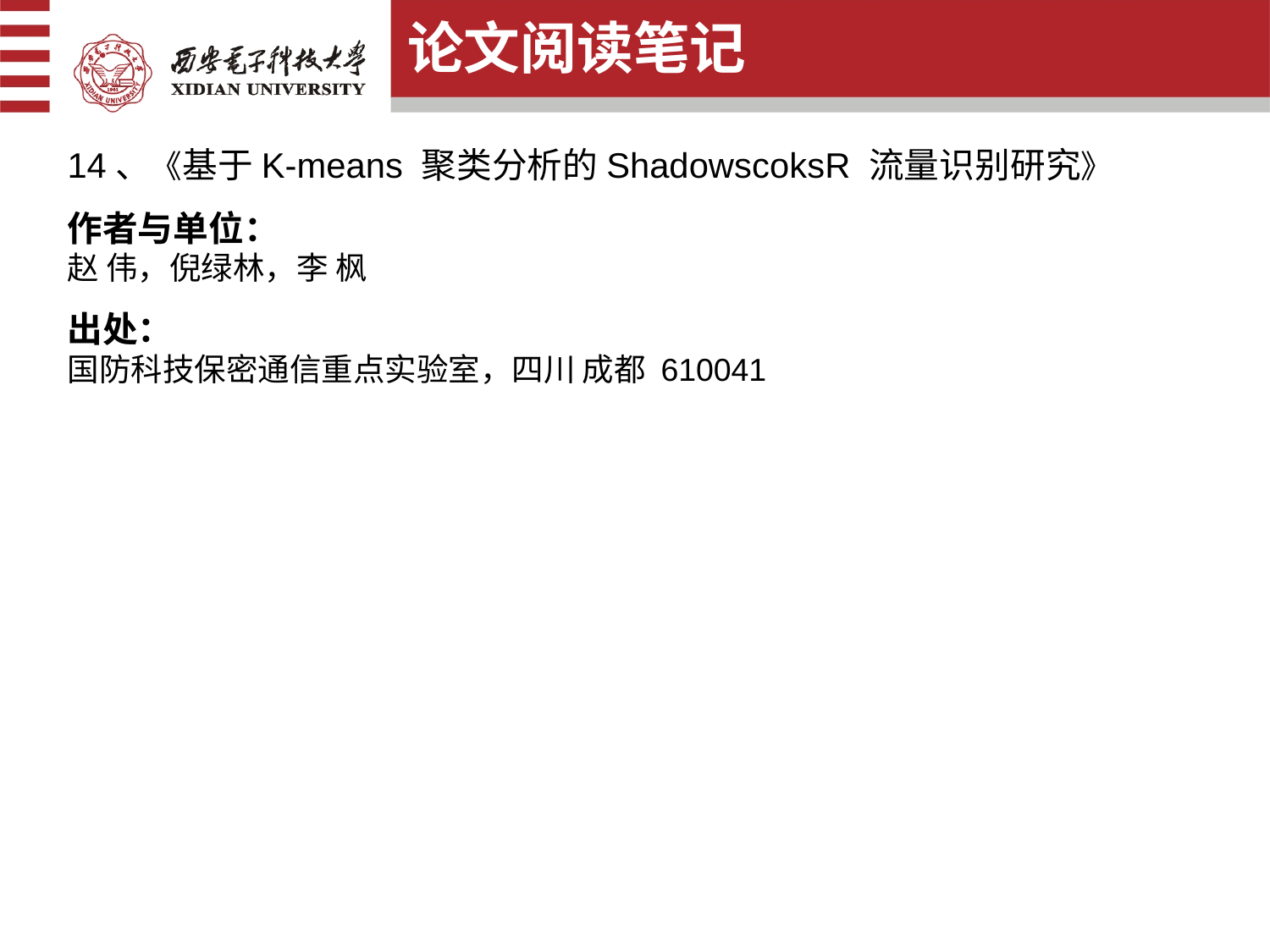

论文阅读笔记
14、《基于K-means 聚类分析的ShadowscoksR 流量识别研究》
作者与单位：
赵 伟，倪绿林，李 枫
出处：
国防科技保密通信重点实验室，四川 成都 610041